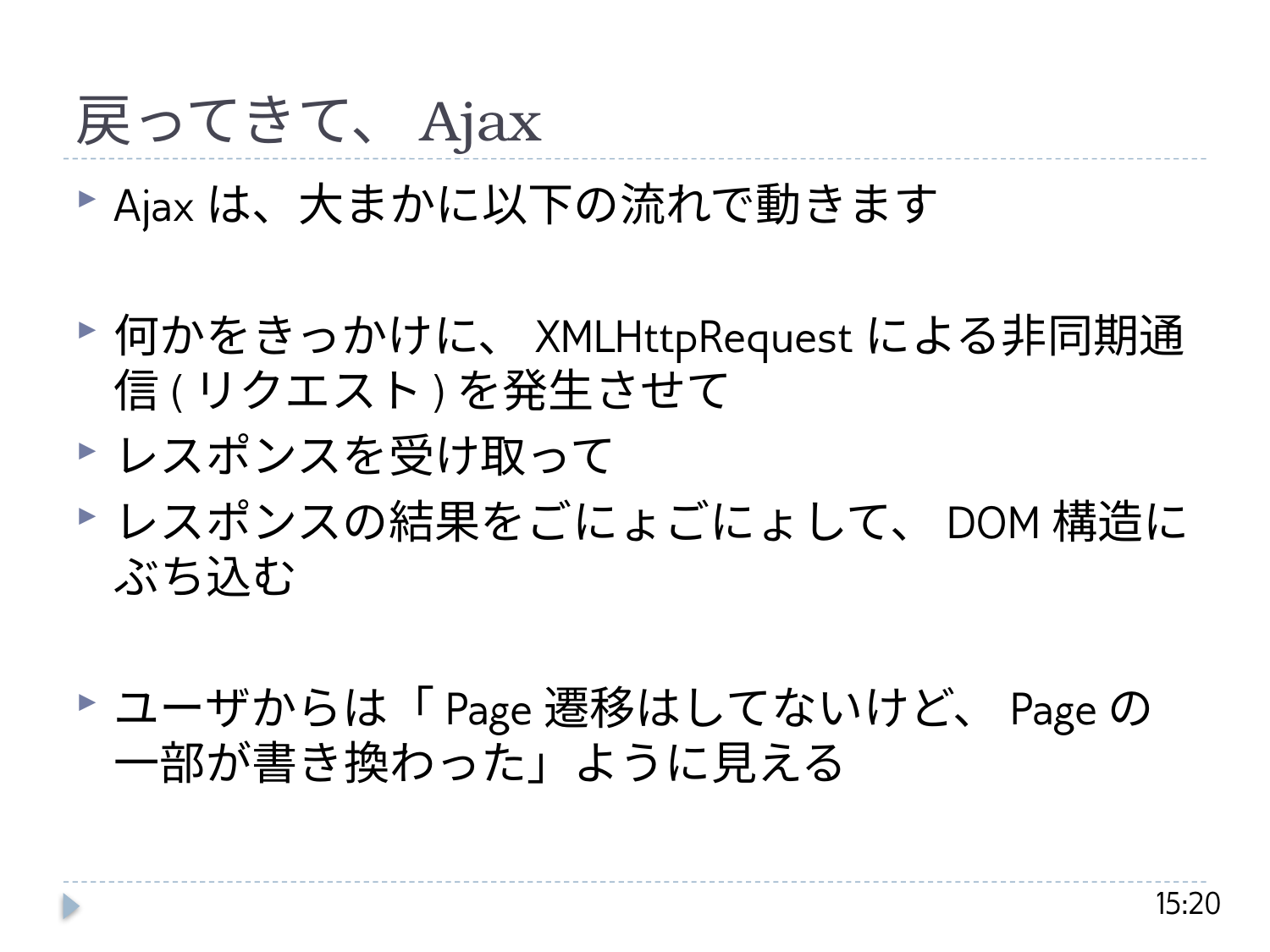

# 戻ってきて、Ajax
Ajaxは、大まかに以下の流れで動きます

何かをきっかけに、XMLHttpRequestによる非同期通信(リクエスト)を発生させて
レスポンスを受け取って
レスポンスの結果をごにょごにょして、DOM構造にぶち込む

ユーザからは「Page遷移はしてないけど、Pageの一部が書き換わった」ように見える
15:20